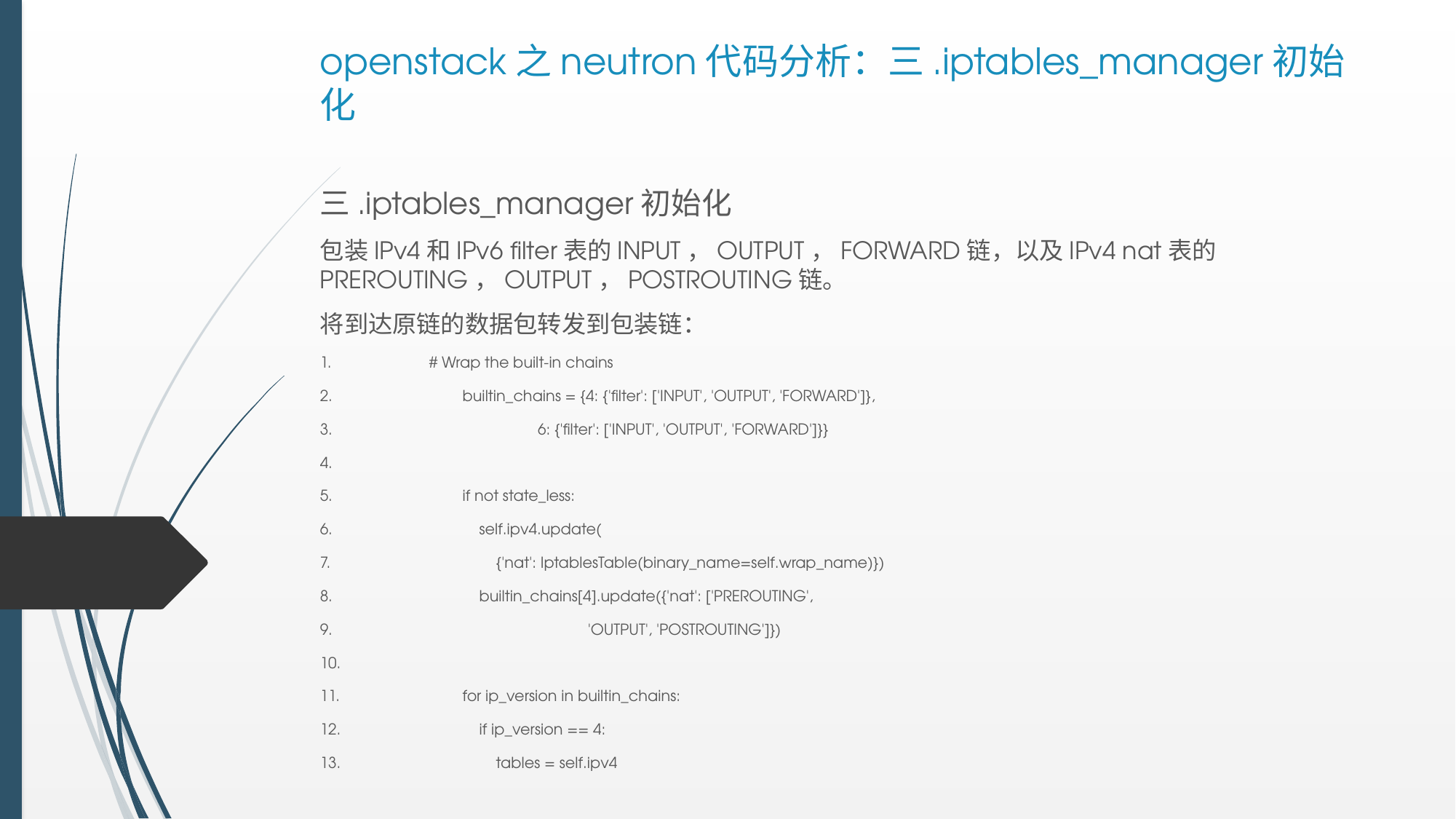

# openstack之neutron代码分析：三.iptables_manager初始化
三.iptables_manager初始化
包装IPv4和IPv6 filter表的INPUT，OUTPUT，FORWARD链，以及IPv4 nat表的PREROUTING，OUTPUT，POSTROUTING链。
将到达原链的数据包转发到包装链：
1.	# Wrap the built-in chains
2.	        builtin_chains = {4: {'filter': ['INPUT', 'OUTPUT', 'FORWARD']},
3.	                          6: {'filter': ['INPUT', 'OUTPUT', 'FORWARD']}}
4.
5.	        if not state_less:
6.	            self.ipv4.update(
7.	                {'nat': IptablesTable(binary_name=self.wrap_name)})
8.	            builtin_chains[4].update({'nat': ['PREROUTING',
9.	                                      'OUTPUT', 'POSTROUTING']})
10.
11.	        for ip_version in builtin_chains:
12.	            if ip_version == 4:
13.	                tables = self.ipv4